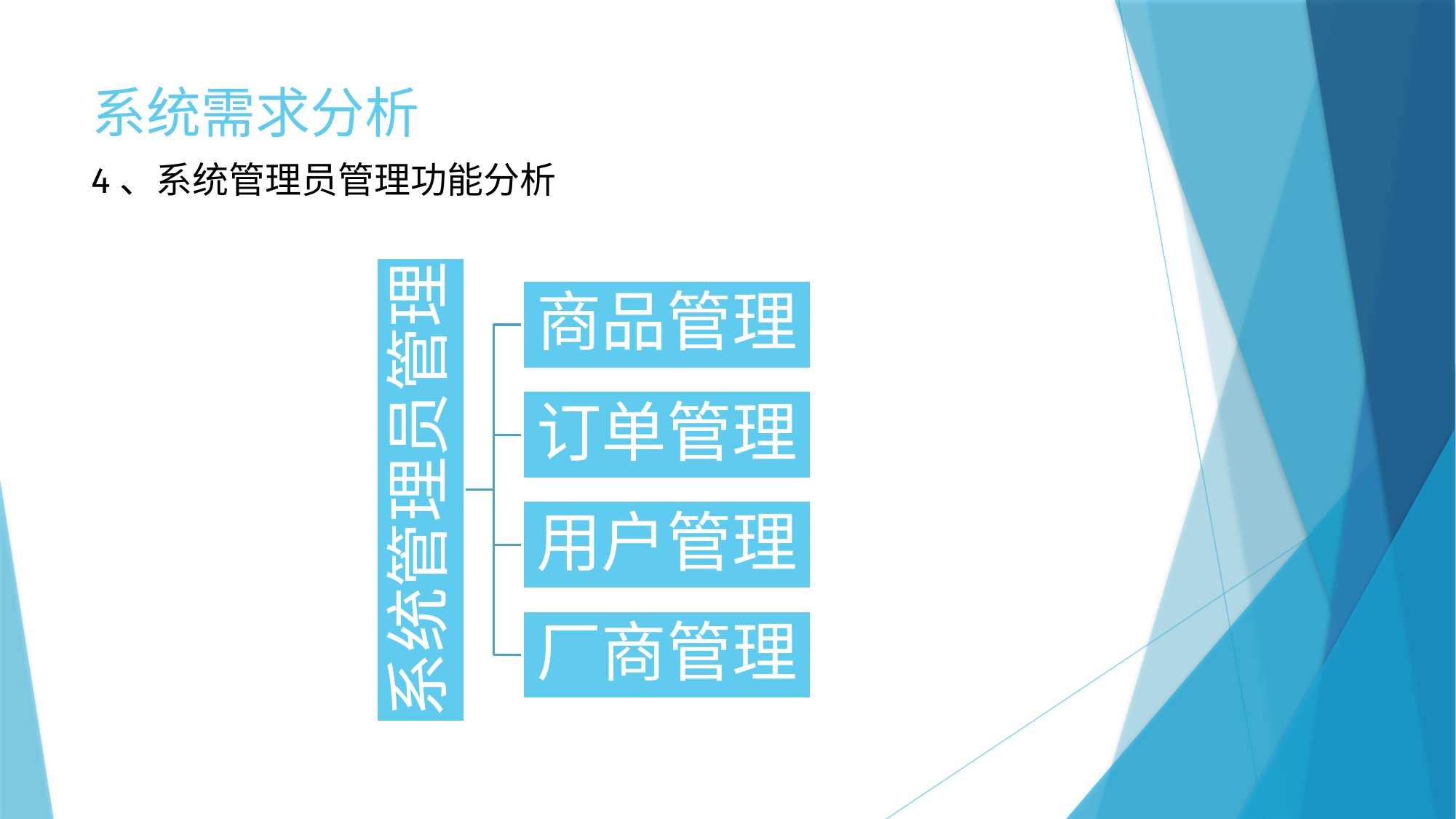

# 系统需求分析
4、系统管理员管理功能分析

系统管理员管理
商品管理
订单管理
用户管理
厂商管理